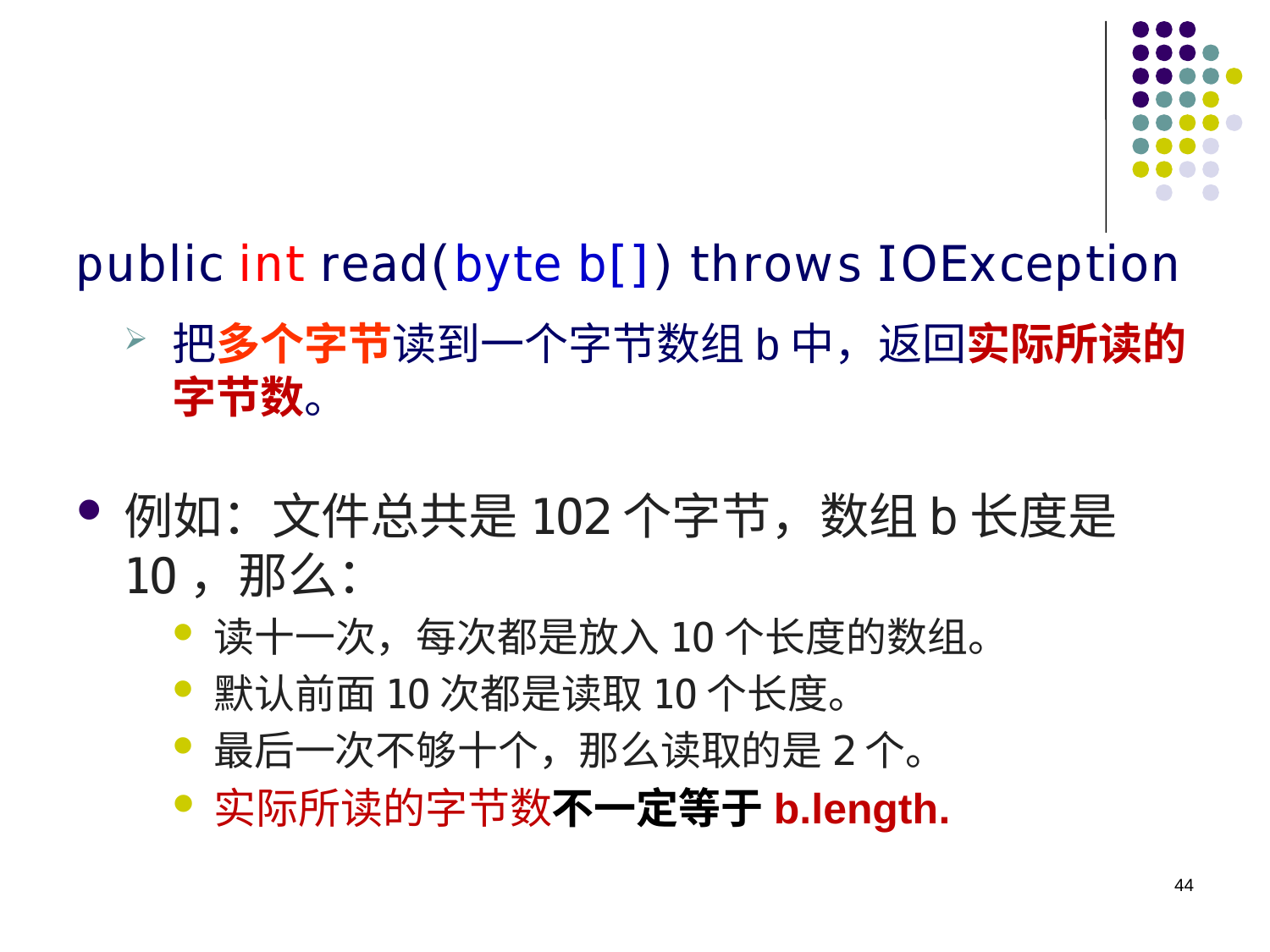

#
public int read(byte b[]) throws IOException

把多个字节读到一个字节数组b中，返回实际所读的字节数。

例如：文件总共是102个字节，数组b长度是10，那么：
读十一次，每次都是放入10个长度的数组。
默认前面10次都是读取10个长度。
最后一次不够十个，那么读取的是2个。
实际所读的字节数不一定等于b.length.

44